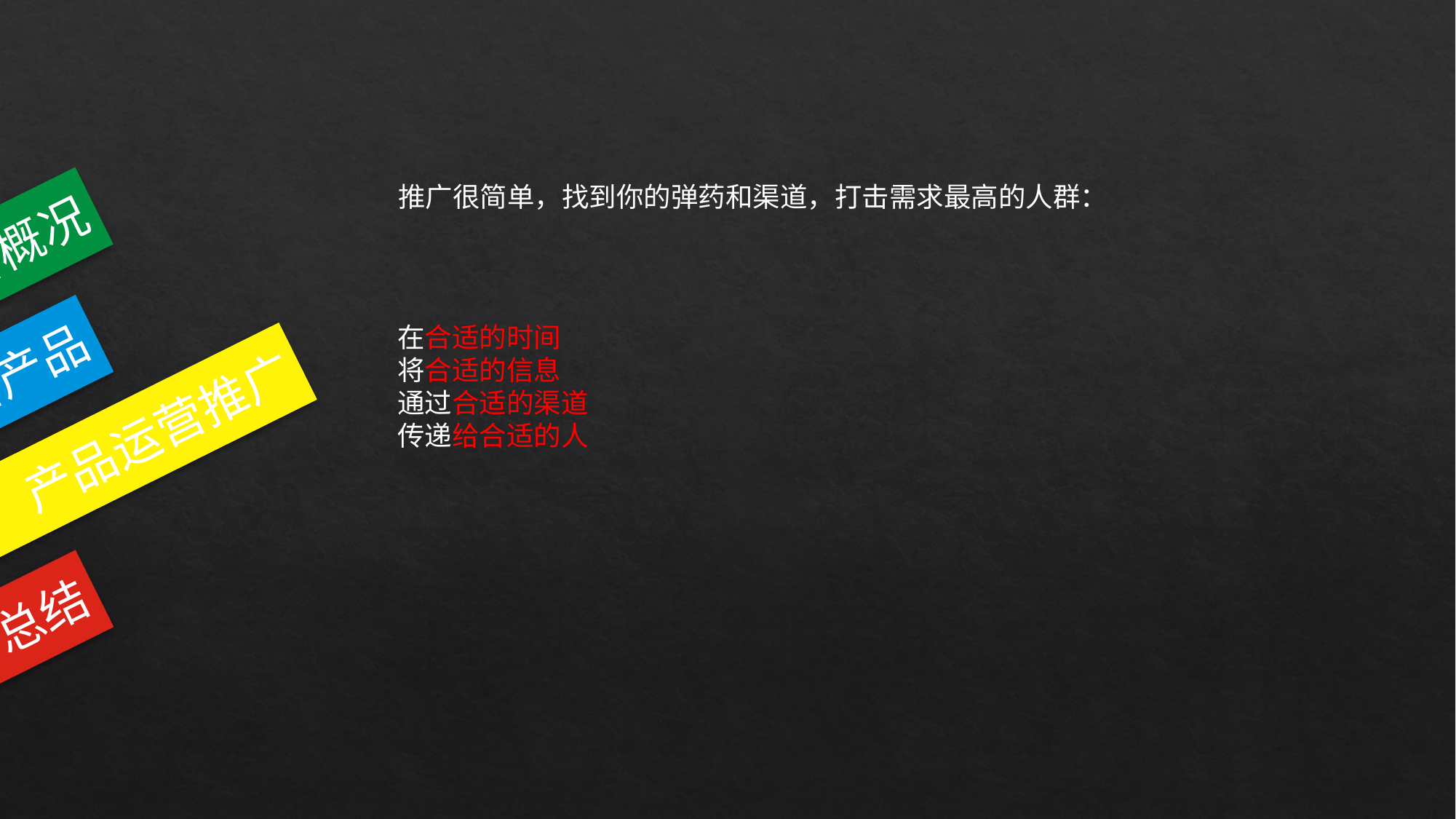

推广很简单，找到你的弹药和渠道，打击需求最高的人群：
在合适的时间
将合适的信息
通过合适的渠道
传递给合适的人